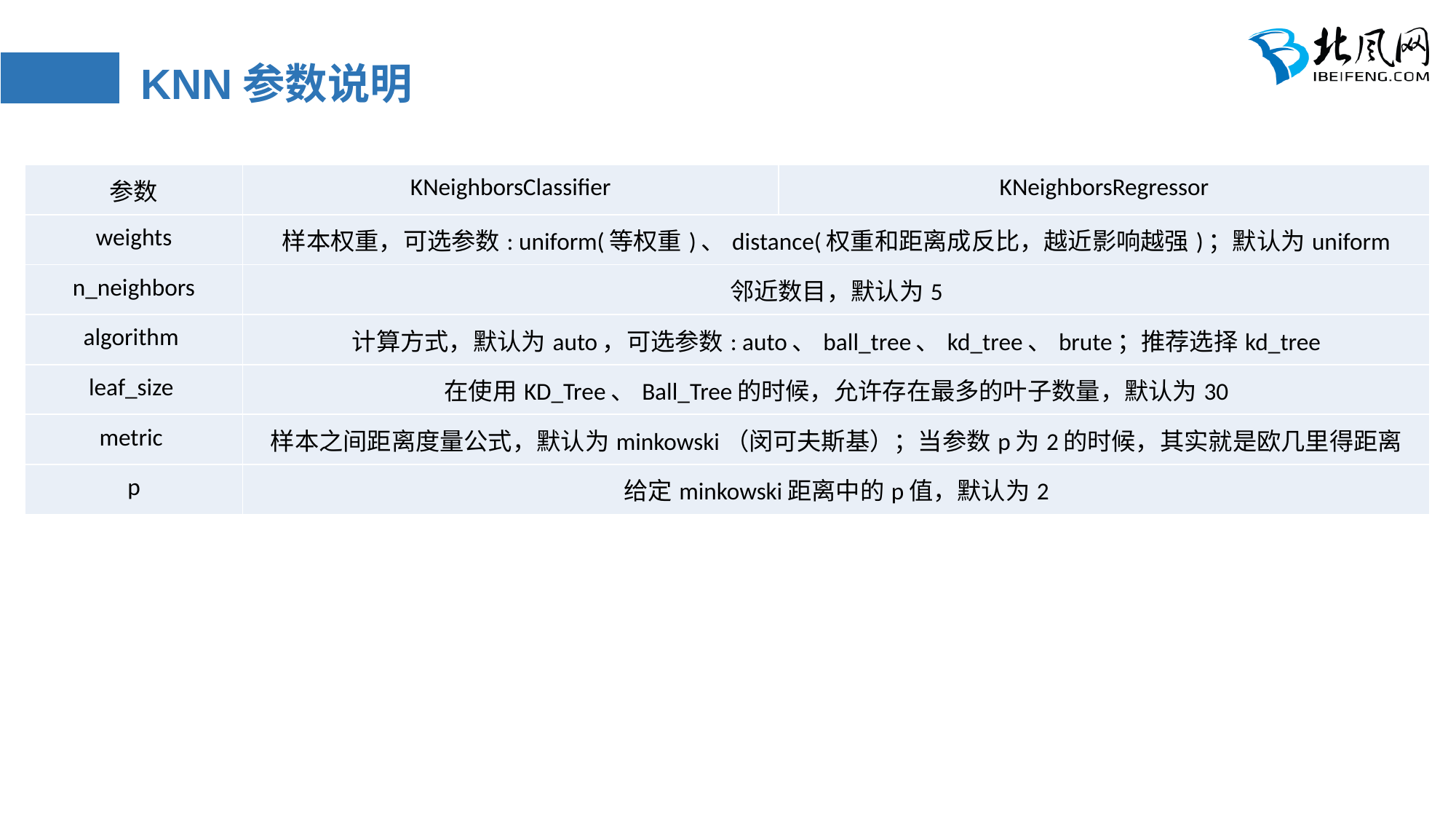

# KNN参数说明
| 参数 | KNeighborsClassifier | KNeighborsRegressor |
| --- | --- | --- |
| weights | 样本权重，可选参数: uniform(等权重)、distance(权重和距离成反比，越近影响越强)；默认为uniform |  |
| n\_neighbors | 邻近数目，默认为5 |  |
| algorithm | 计算方式，默认为auto，可选参数: auto、ball\_tree、kd\_tree、brute；推荐选择kd\_tree |  |
| leaf\_size | 在使用KD\_Tree、Ball\_Tree的时候，允许存在最多的叶子数量，默认为30 |  |
| metric | 样本之间距离度量公式，默认为minkowski（闵可夫斯基）；当参数p为2的时候，其实就是欧几里得距离 |  |
| p | 给定minkowski距离中的p值，默认为2 |  |